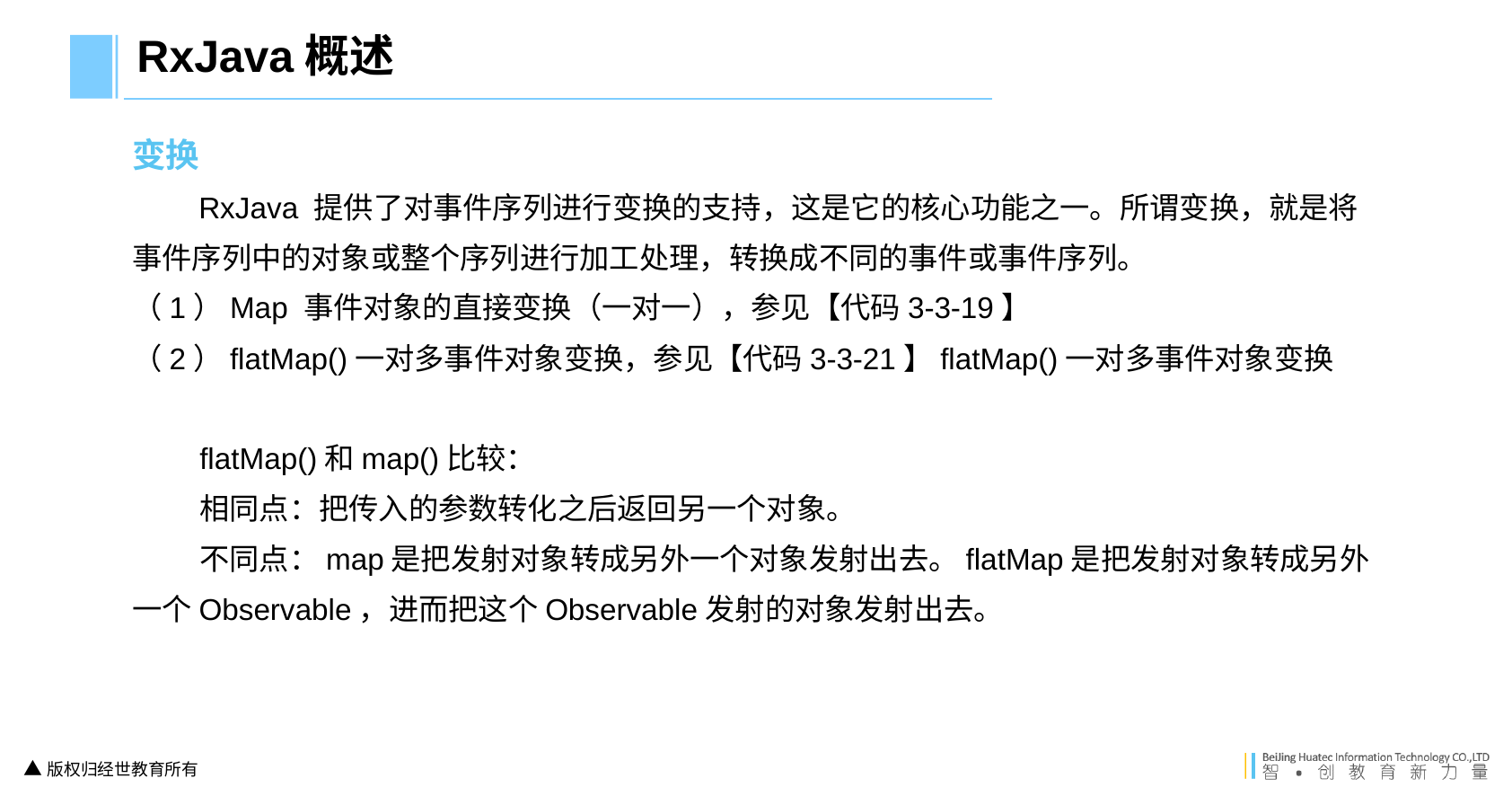

RxJava概述

变换
        RxJava 提供了对事件序列进行变换的支持，这是它的核心功能之一。所谓变换，就是将事件序列中的对象或整个序列进行加工处理，转换成不同的事件或事件序列。
（1）Map 事件对象的直接变换（一对一），参见【代码3-3-19】
（2）flatMap()一对多事件对象变换，参见【代码3-3-21】flatMap()一对多事件对象变换

flatMap()和map()比较：
相同点：把传入的参数转化之后返回另一个对象。
不同点：map是把发射对象转成另外一个对象发射出去。flatMap是把发射对象转成另外一个Observable，进而把这个Observable发射的对象发射出去。